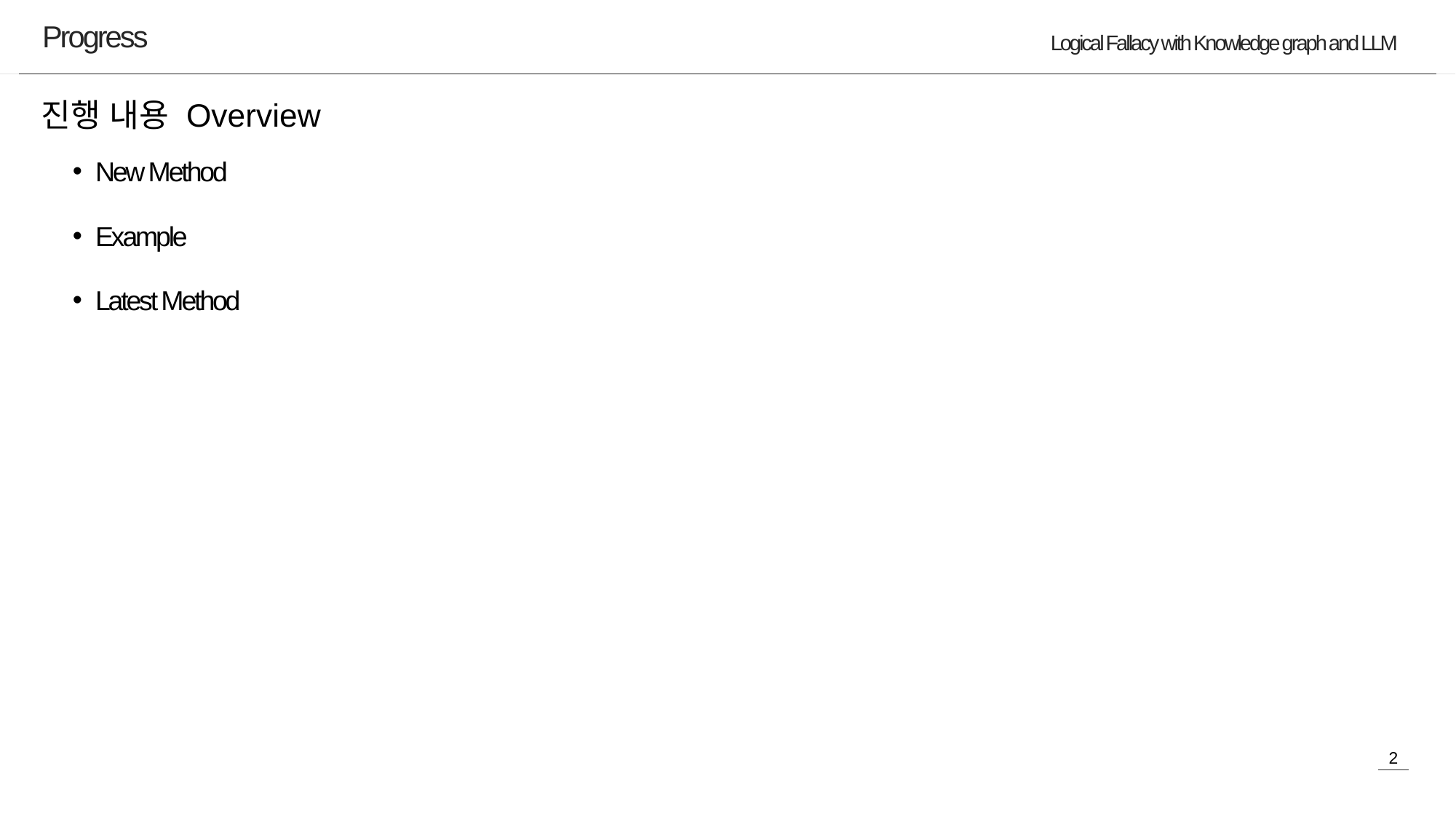

Progress
진행 내용 Overview
New Method
Example
Latest Method